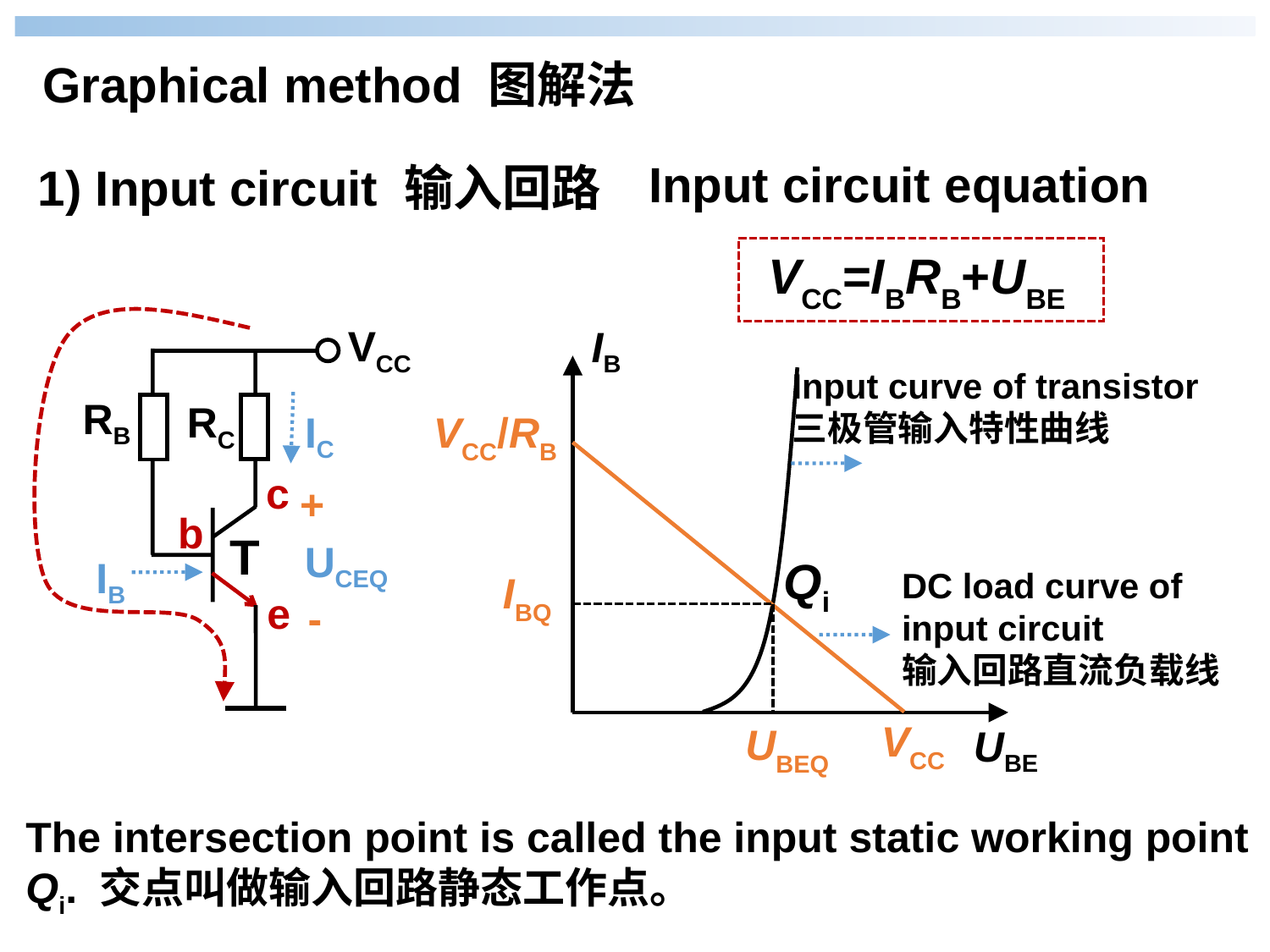

Graphical method 图解法
Input circuit equation
1) Input circuit 输入回路
VCC=IBRB+UBE

VCC

RB
RC

T

IC
c
+
b
UCEQ
IB
e
-
IB
Input curve of transistor
三极管输入特性曲线

VCC/RB
Qi
DC load curve of input circuit
输入回路直流负载线
IBQ
VCC
UBEQ
UBE
The intersection point is called the input static working point Qi. 交点叫做输入回路静态工作点。